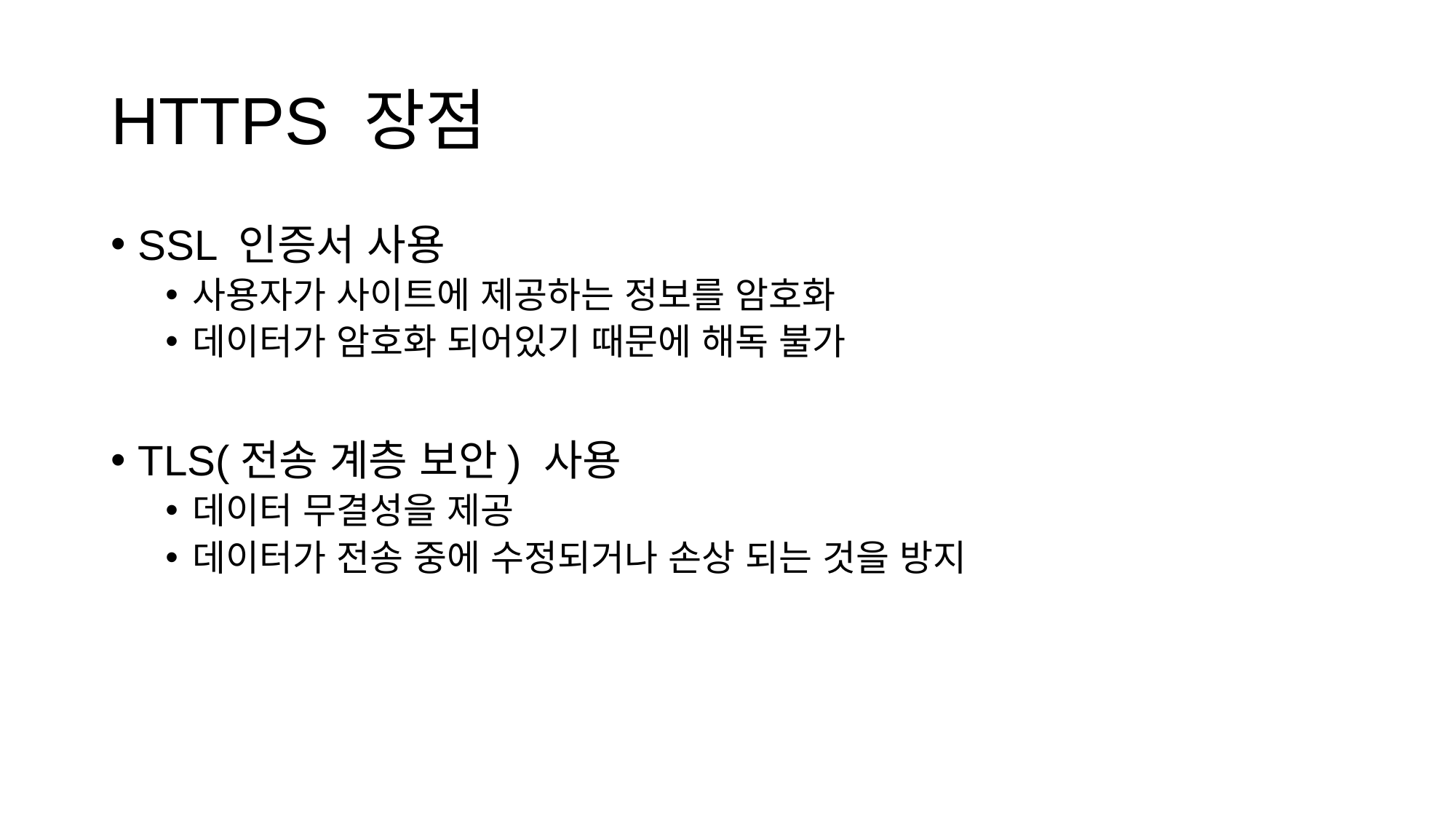

# HTTPS 장점
SSL 인증서 사용
사용자가 사이트에 제공하는 정보를 암호화
데이터가 암호화 되어있기 때문에 해독 불가

TLS(전송 계층 보안) 사용
데이터 무결성을 제공
데이터가 전송 중에 수정되거나 손상 되는 것을 방지